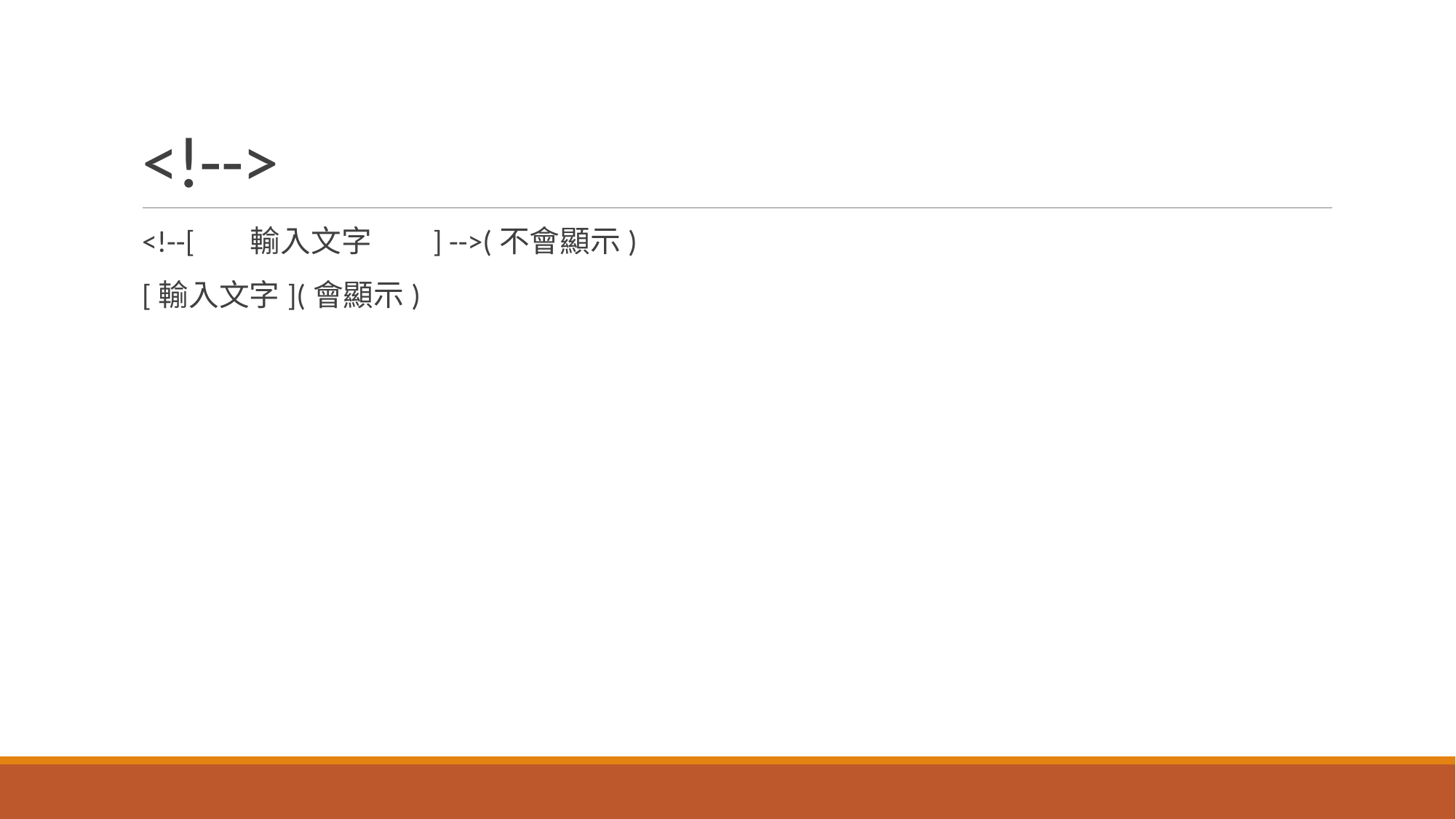

# <!-->
<!--[       輸入文字        ] -->(不會顯示)
[輸入文字](會顯示)